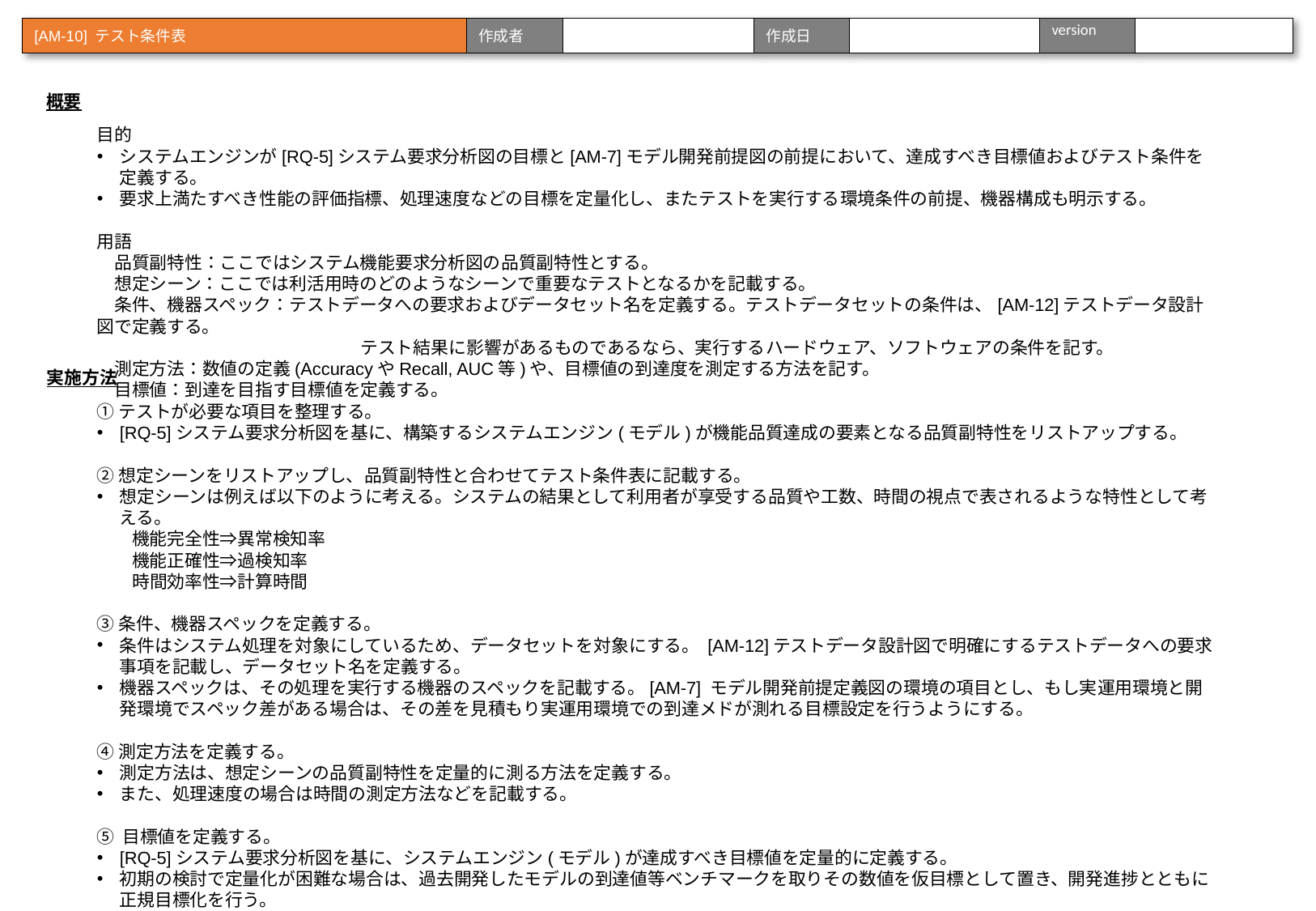

| [AM-10] テスト条件表 | 作成者 |  | 作成日 |  | version |  |
| --- | --- | --- | --- | --- | --- | --- |
概要
目的
システムエンジンが[RQ-5]システム要求分析図の目標と[AM-7]モデル開発前提図の前提において、達成すべき目標値およびテスト条件を定義する。
要求上満たすべき性能の評価指標、処理速度などの目標を定量化し、またテストを実行する環境条件の前提、機器構成も明示する。

用語
　品質副特性：ここではシステム機能要求分析図の品質副特性とする。
　想定シーン：ここでは利活用時のどのようなシーンで重要なテストとなるかを記載する。
　条件、機器スペック：テストデータへの要求およびデータセット名を定義する。テストデータセットの条件は、[AM-12]テストデータ設計図で定義する。
　　　　　　　　　　　　　　　テスト結果に影響があるものであるなら、実行するハードウェア、ソフトウェアの条件を記す。
　測定方法：数値の定義(AccuracyやRecall, AUC等)や、目標値の到達度を測定する方法を記す。
　目標値：到達を目指す目標値を定義する。
実施方法
①テストが必要な項目を整理する。
[RQ-5]システム要求分析図を基に、構築するシステムエンジン(モデル)が機能品質達成の要素となる品質副特性をリストアップする。

②想定シーンをリストアップし、品質副特性と合わせてテスト条件表に記載する。
想定シーンは例えば以下のように考える。システムの結果として利用者が享受する品質や工数、時間の視点で表されるような特性として考える。
　　機能完全性⇒異常検知率
　　機能正確性⇒過検知率
　　時間効率性⇒計算時間

③条件、機器スペックを定義する。
条件はシステム処理を対象にしているため、データセットを対象にする。 [AM-12]テストデータ設計図で明確にするテストデータへの要求事項を記載し、データセット名を定義する。
機器スペックは、その処理を実行する機器のスペックを記載する。[AM-7] モデル開発前提定義図の環境の項目とし、もし実運用環境と開発環境でスペック差がある場合は、その差を見積もり実運用環境での到達メドが測れる目標設定を行うようにする。

④測定方法を定義する。
測定方法は、想定シーンの品質副特性を定量的に測る方法を定義する。
また、処理速度の場合は時間の測定方法などを記載する。

⑤ 目標値を定義する。
[RQ-5]システム要求分析図を基に、システムエンジン(モデル)が達成すべき目標値を定量的に定義する。
初期の検討で定量化が困難な場合は、過去開発したモデルの到達値等ベンチマークを取りその数値を仮目標として置き、開発進捗とともに正規目標化を行う。